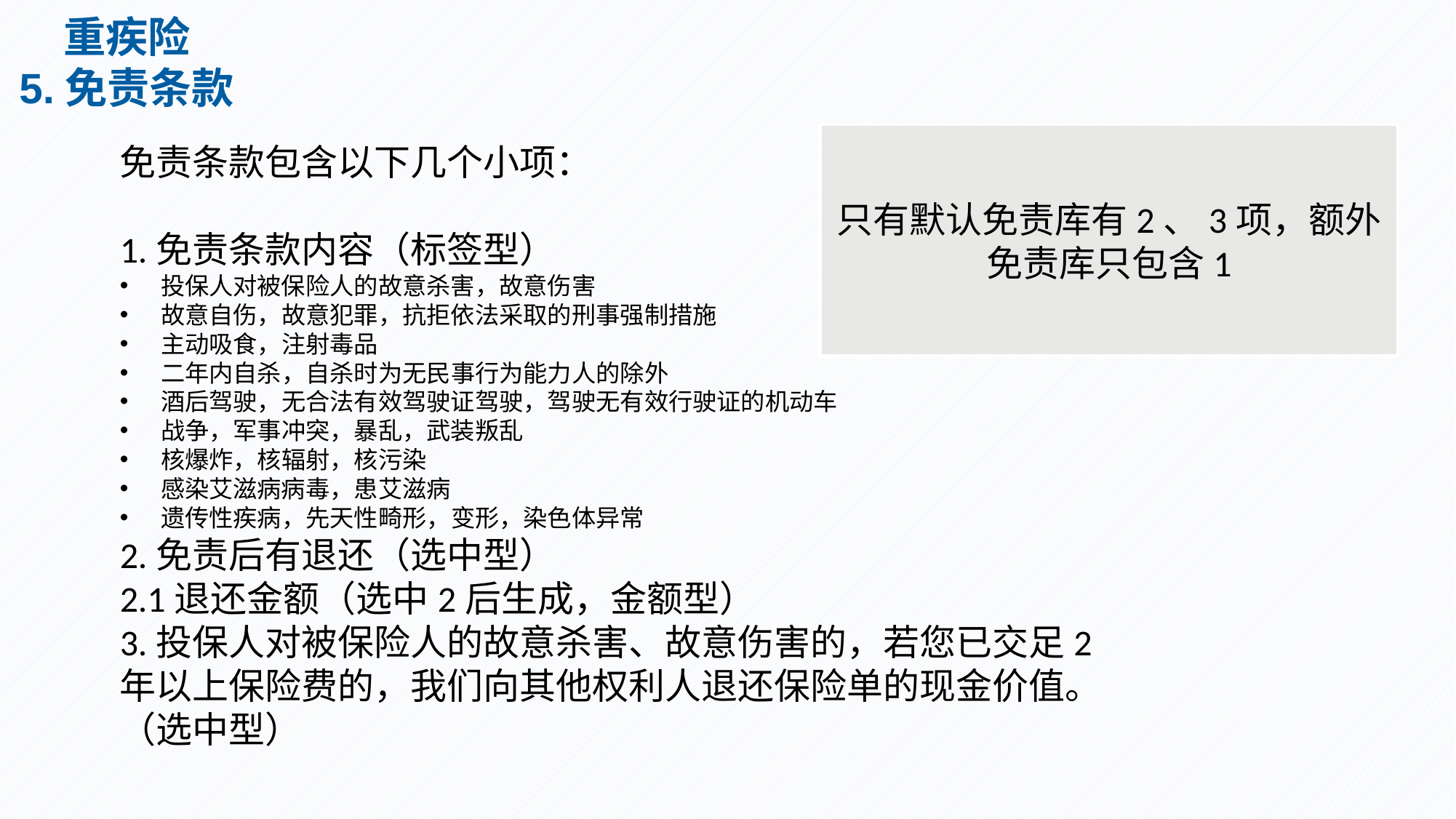

重疾险
5.免责条款
只有默认免责库有2、3项，额外免责库只包含1
免责条款包含以下几个小项：

1.免责条款内容（标签型）
投保人对被保险人的故意杀害，故意伤害
故意自伤，故意犯罪，抗拒依法采取的刑事强制措施
主动吸食，注射毒品
二年内自杀，自杀时为无民事行为能力人的除外
酒后驾驶，无合法有效驾驶证驾驶，驾驶无有效行驶证的机动车
战争，军事冲突，暴乱，武装叛乱
核爆炸，核辐射，核污染
感染艾滋病病毒，患艾滋病
遗传性疾病，先天性畸形，变形，染色体异常
2.免责后有退还（选中型）
2.1退还金额（选中2后生成，金额型）
3.投保人对被保险人的故意杀害、故意伤害的，若您已交足2 年以上保险费的，我们向其他权利人退还保险单的现金价值。
（选中型）